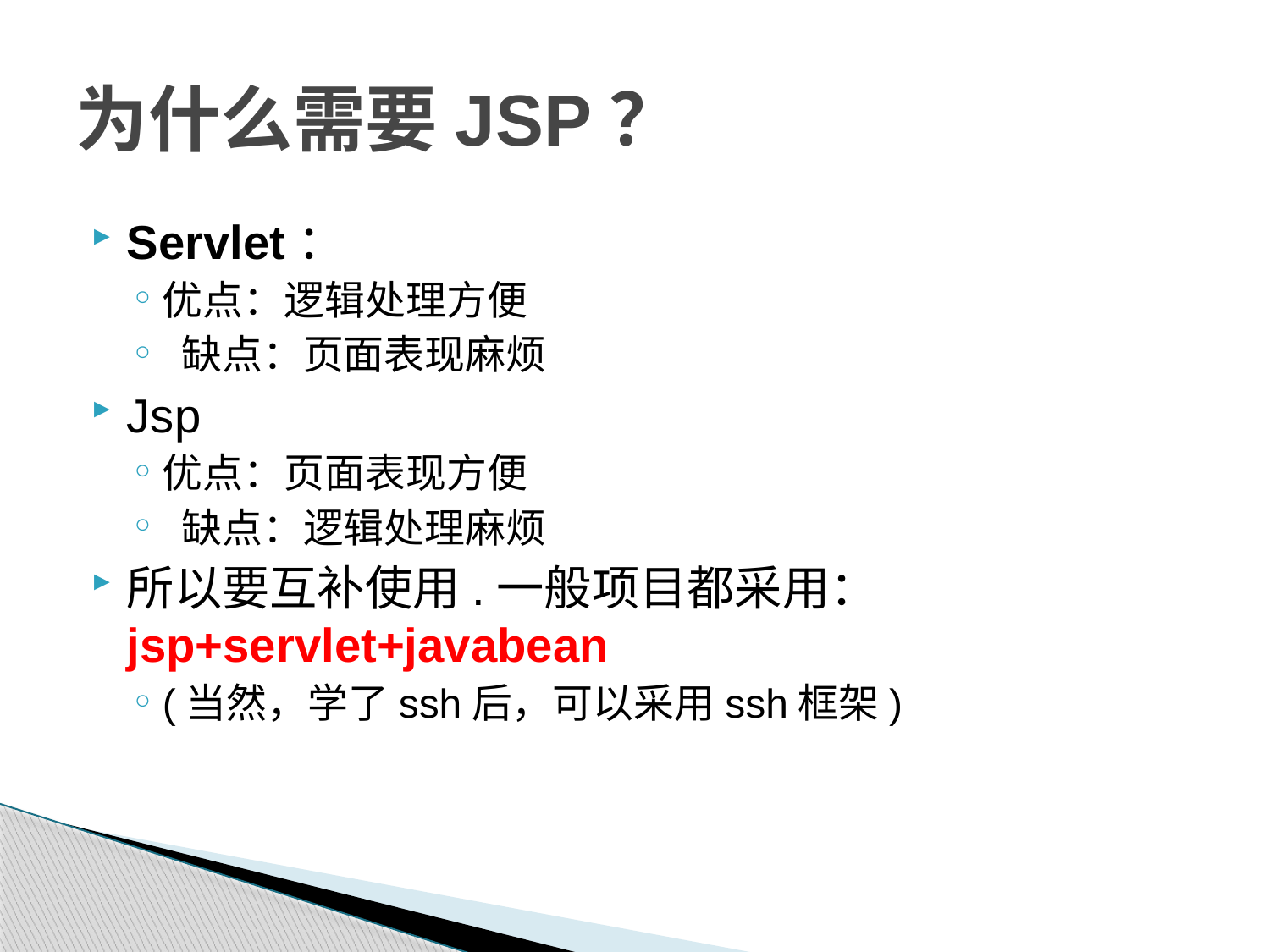

# 为什么需要JSP？
Servlet：
优点：逻辑处理方便
 缺点：页面表现麻烦
Jsp
优点：页面表现方便
 缺点：逻辑处理麻烦
所以要互补使用.一般项目都采用：	jsp+servlet+javabean
(当然，学了ssh后，可以采用ssh框架)